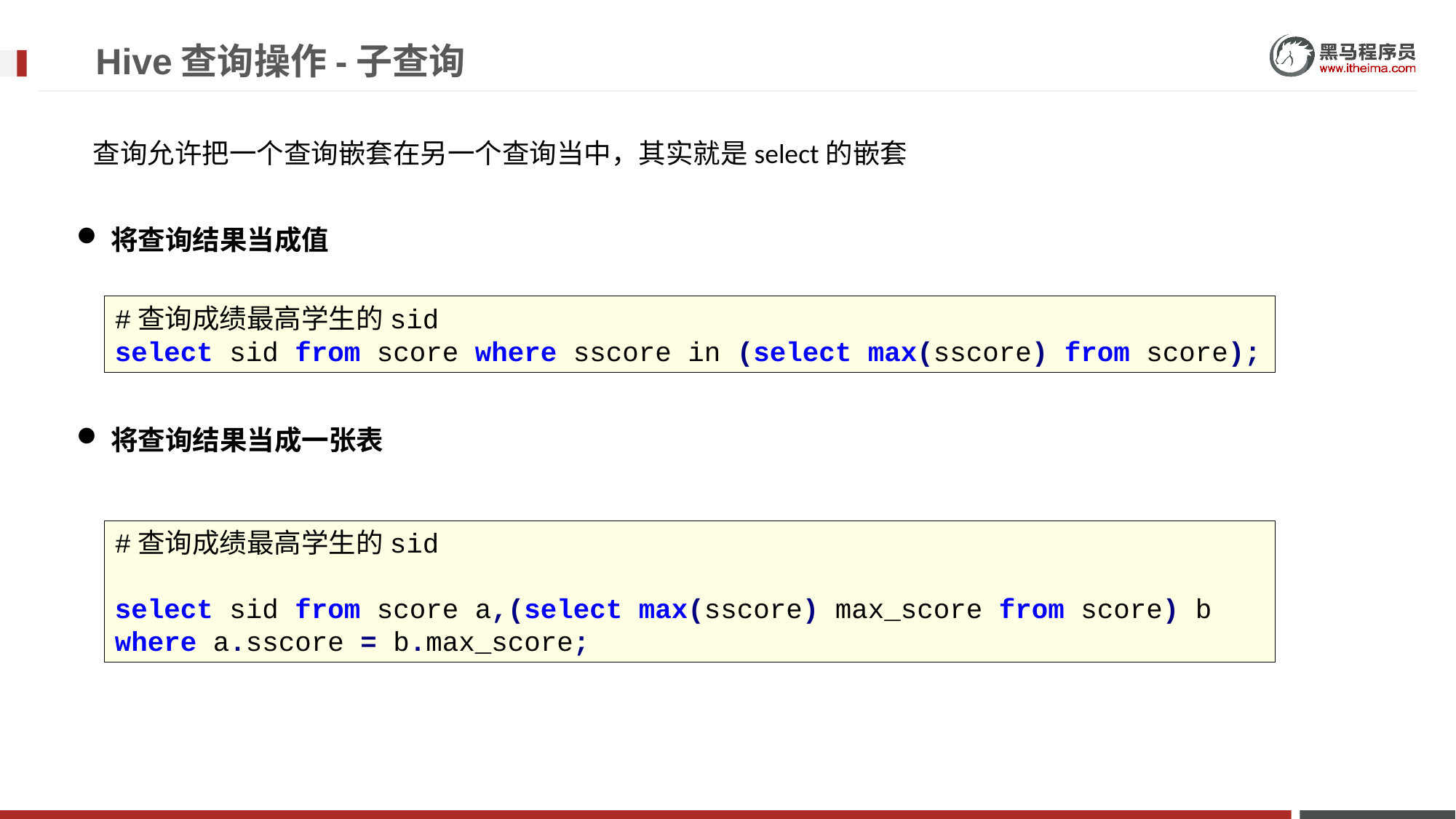

# Hive查询操作-子查询
   查询允许把一个查询嵌套在另一个查询当中，其实就是select的嵌套
将查询结果当成值

#查询成绩最高学生的sid
select sid from score where sscore in (select max(sscore) from score);
将查询结果当成一张表

#查询成绩最高学生的sid

select sid from score a,(select max(sscore) max_score from score) b where a.sscore = b.max_score;